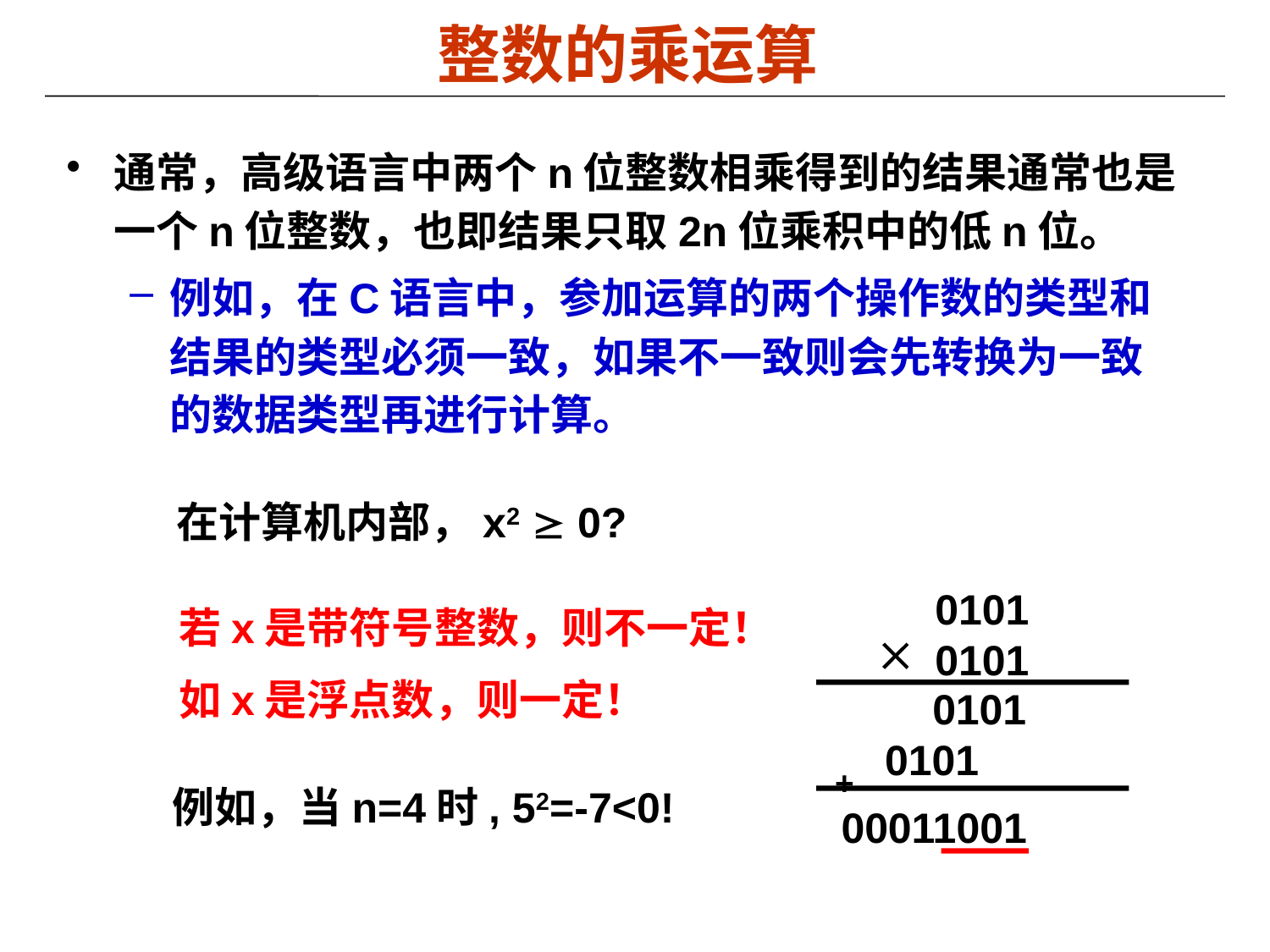

# 整数的乘运算
通常，高级语言中两个n位整数相乘得到的结果通常也是一个n位整数，也即结果只取2n位乘积中的低n位。
例如，在C语言中，参加运算的两个操作数的类型和结果的类型必须一致，如果不一致则会先转换为一致的数据类型再进行计算。
在计算机内部，x2 ≥ 0?
0101
0101
×
    0101
0101

+

00011001

若x是带符号整数，则不一定！
如x是浮点数，则一定！
例如，当n=4时, 52=-7<0!